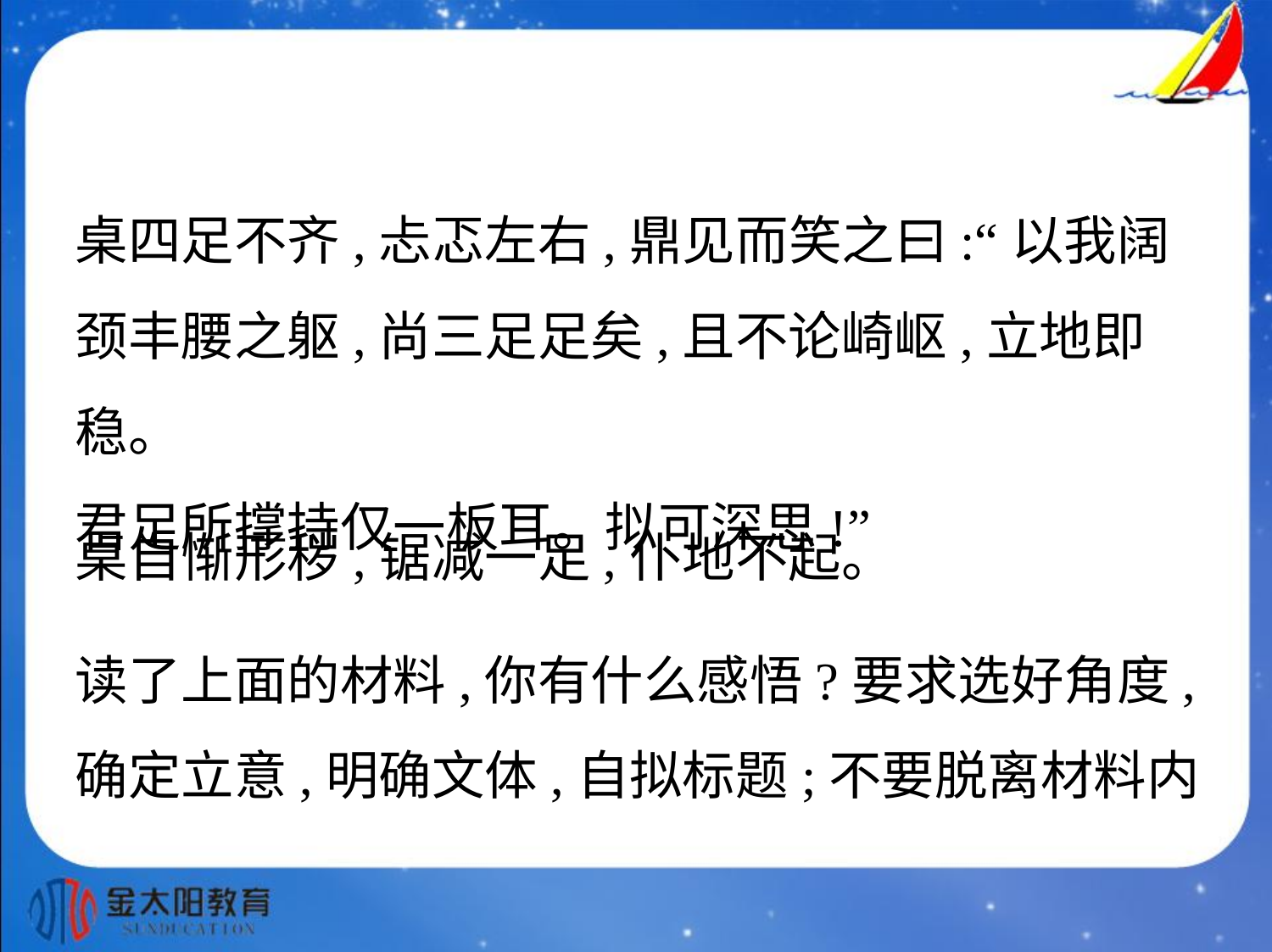

桌四足不齐,忐忑左右,鼎见而笑之曰:“以我阔
颈丰腰之躯,尚三足足矣,且不论崎岖,立地即稳。
君足所撑持仅一板耳。拟可深思!”
桌自惭形秽,锯减一足,仆地不起。
读了上面的材料,你有什么感悟?要求选好角度,
确定立意,明确文体,自拟标题;不要脱离材料内